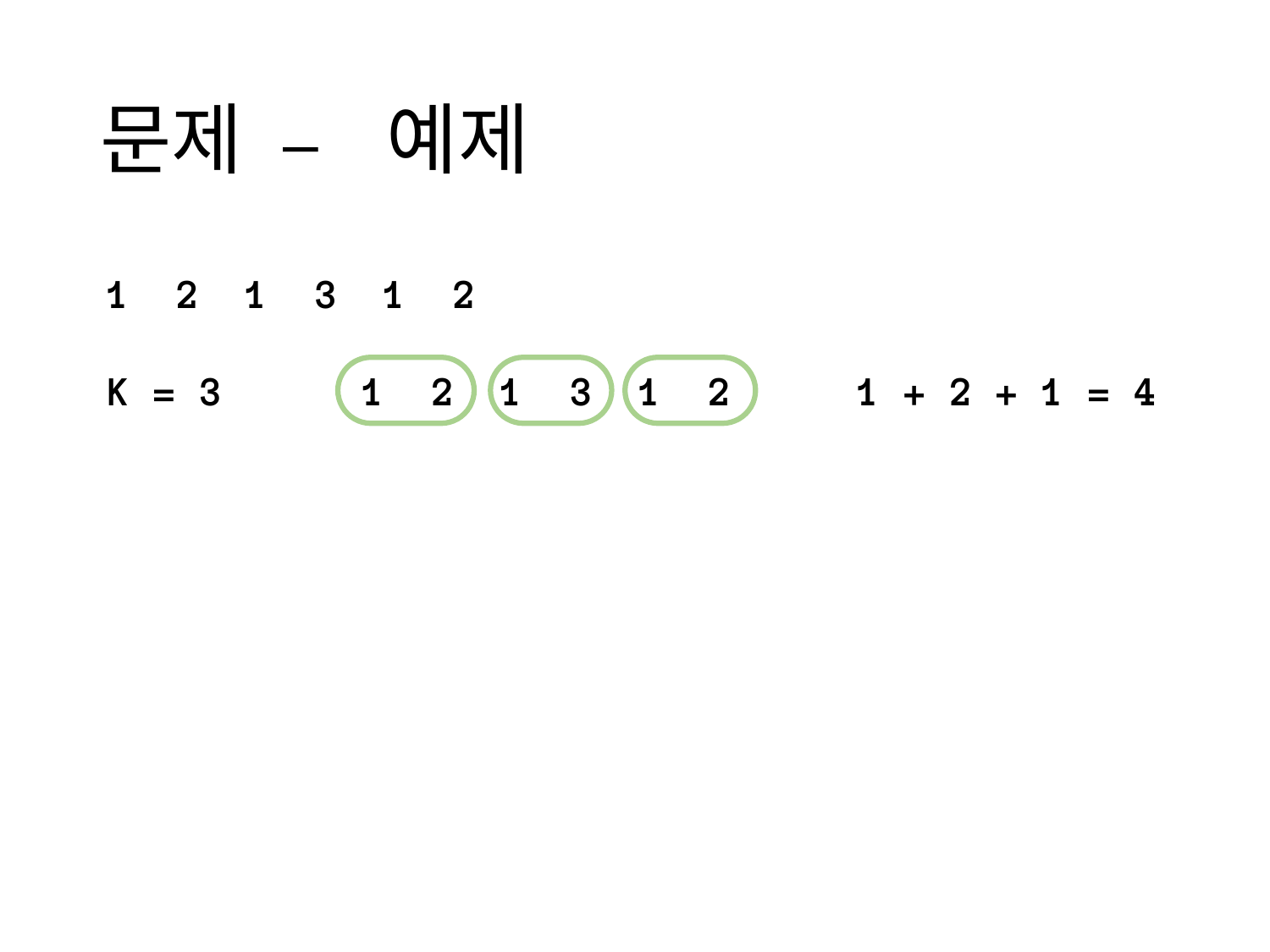

# 문제 - 예제
1  2  1  3  1  2
1  2  1  3  1  2
K = 3
1 + 2 + 1 = 4